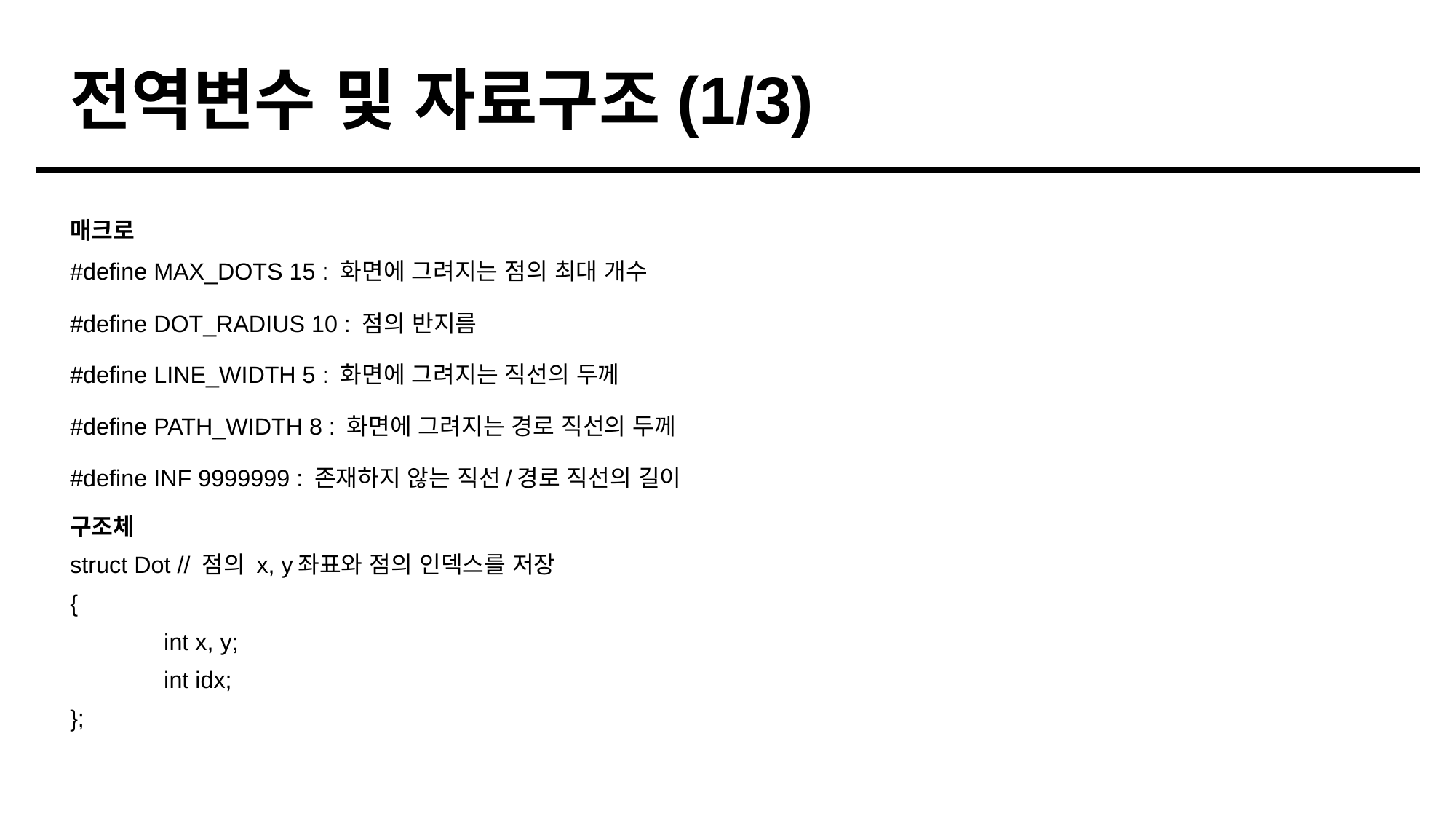

# 전역변수 및 자료구조(1/3)
매크로
#define MAX_DOTS 15 : 화면에 그려지는 점의 최대 개수
#define DOT_RADIUS 10 : 점의 반지름
#define LINE_WIDTH 5 : 화면에 그려지는 직선의 두께
#define PATH_WIDTH 8 : 화면에 그려지는 경로 직선의 두께
#define INF 9999999 : 존재하지 않는 직선/경로 직선의 길이
구조체
struct Dot // 점의 x, y좌표와 점의 인덱스를 저장
{
	int x, y;
	int idx;
};